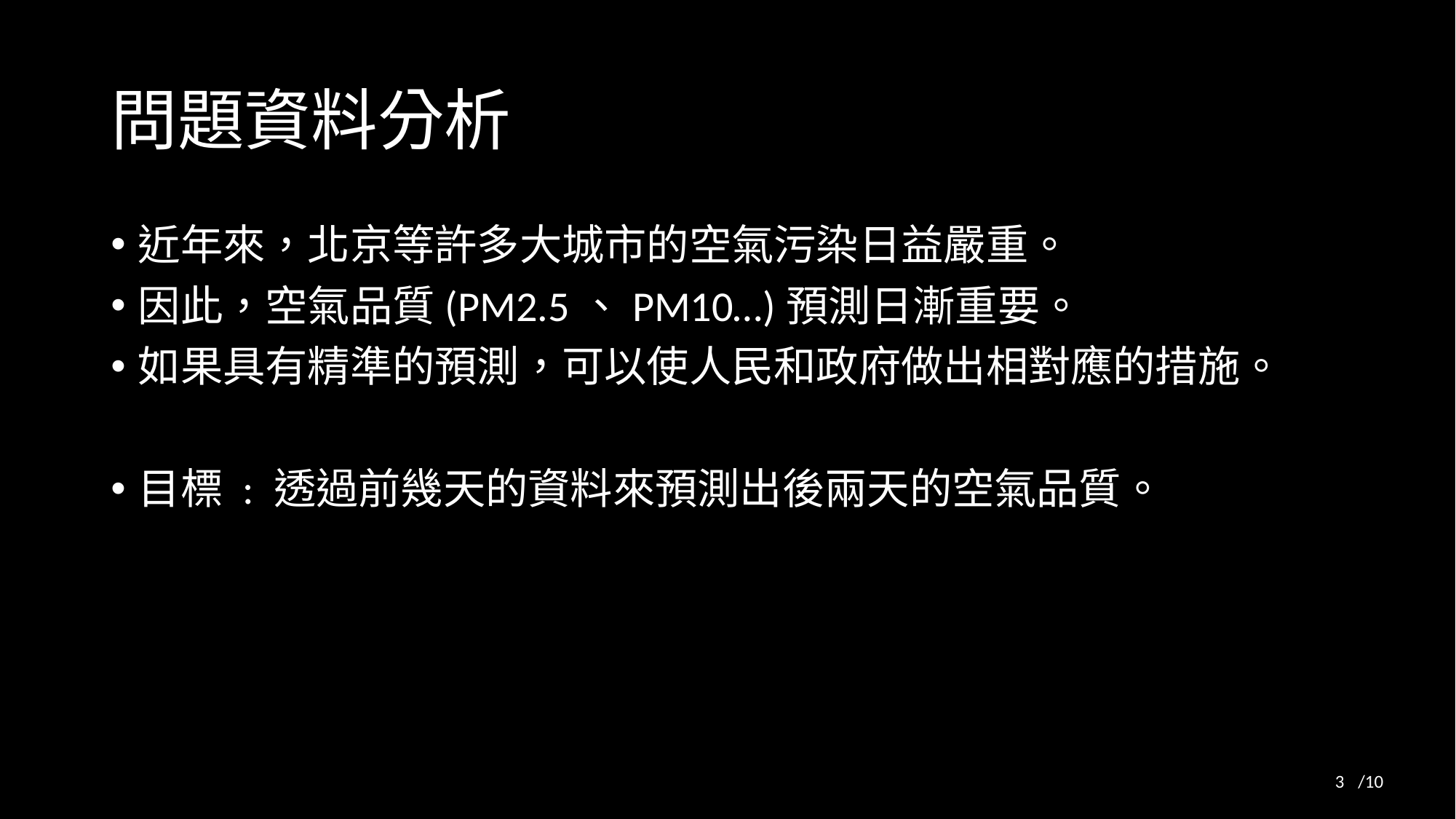

# 問題資料分析
近年來，北京等許多大城市的空氣污染日益嚴重。
因此，空氣品質(PM2.5、PM10…)預測日漸重要。
如果具有精準的預測，可以使人民和政府做出相對應的措施。

目標 : 透過前幾天的資料來預測出後兩天的空氣品質。

3
/10